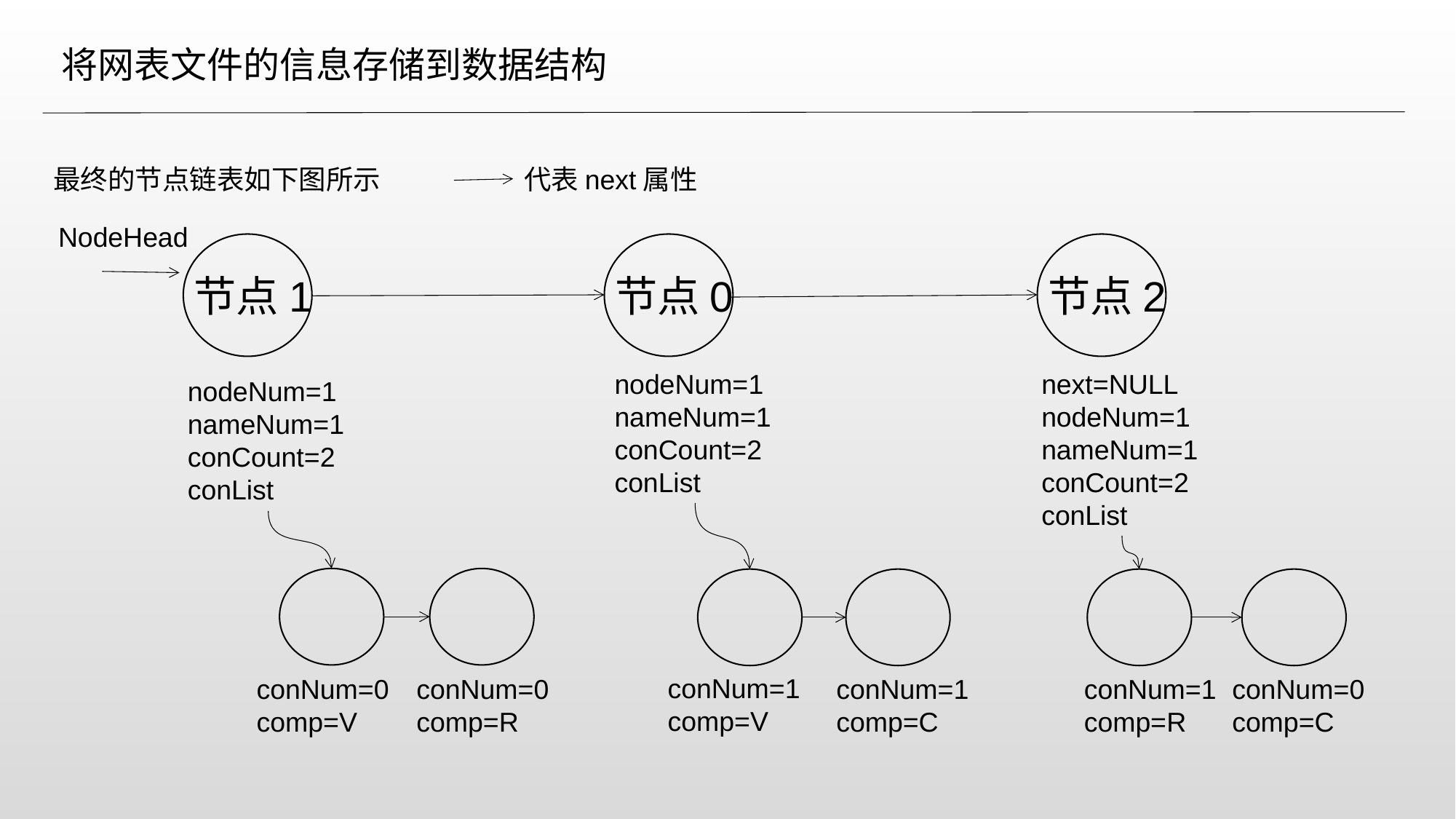

将网表文件的信息存储到数据结构

最终的节点链表如下图所示
代表next属性
NodeHead

节点1
节点0
节点2
nodeNum=1
nameNum=1
conCount=2
conList
next=NULL
nodeNum=1
nameNum=1
conCount=2
conList
nodeNum=1
nameNum=1
conCount=2
conList

conNum=1
comp=V
conNum=0
comp=V
conNum=0
comp=R
conNum=1
comp=C
conNum=1
comp=R
conNum=0
comp=C